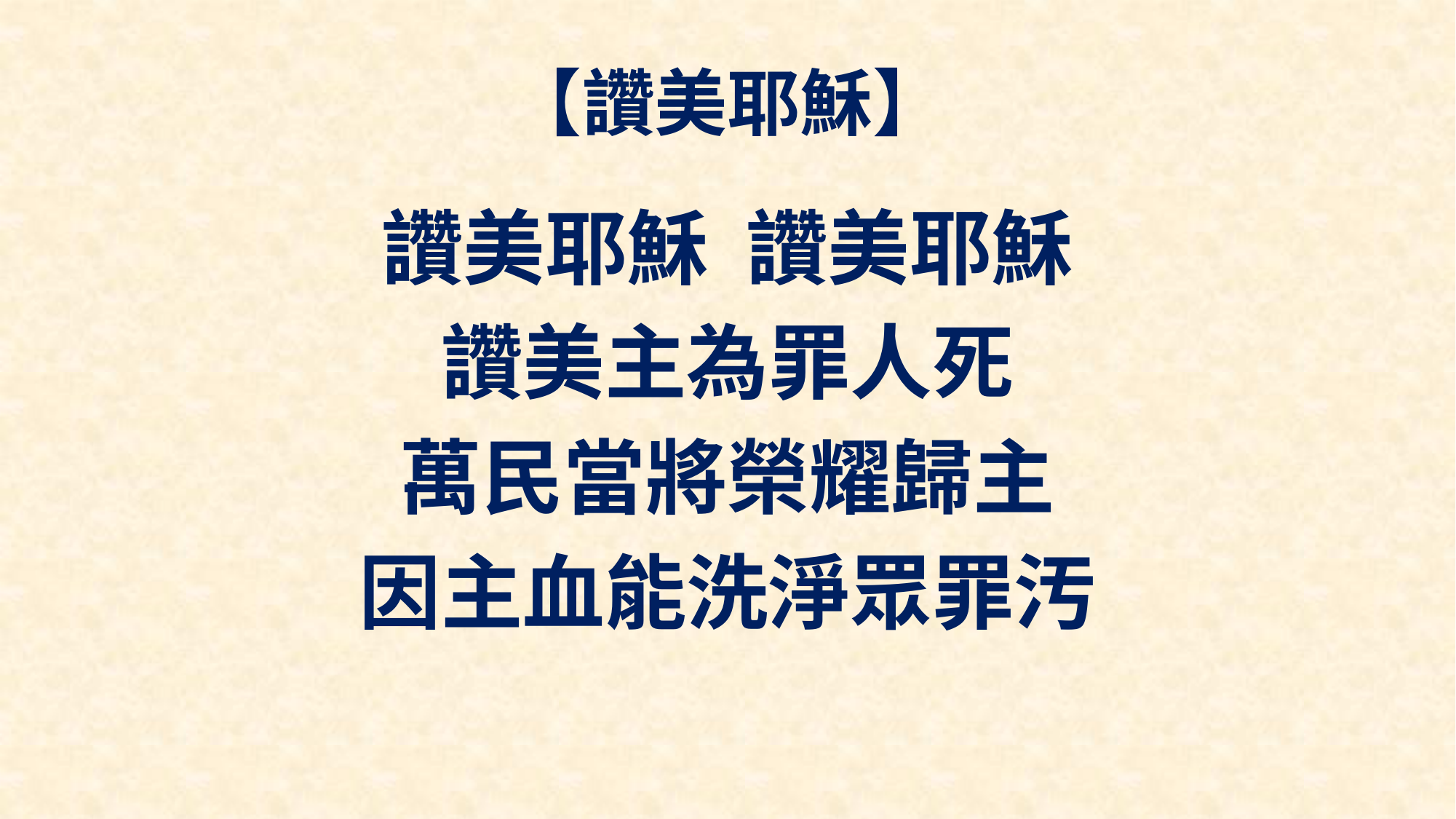

# 【讚美耶穌】
讚美耶穌  讚美耶穌
讚美主為罪人死
萬民當將榮耀歸主
因主血能洗淨眾罪汚